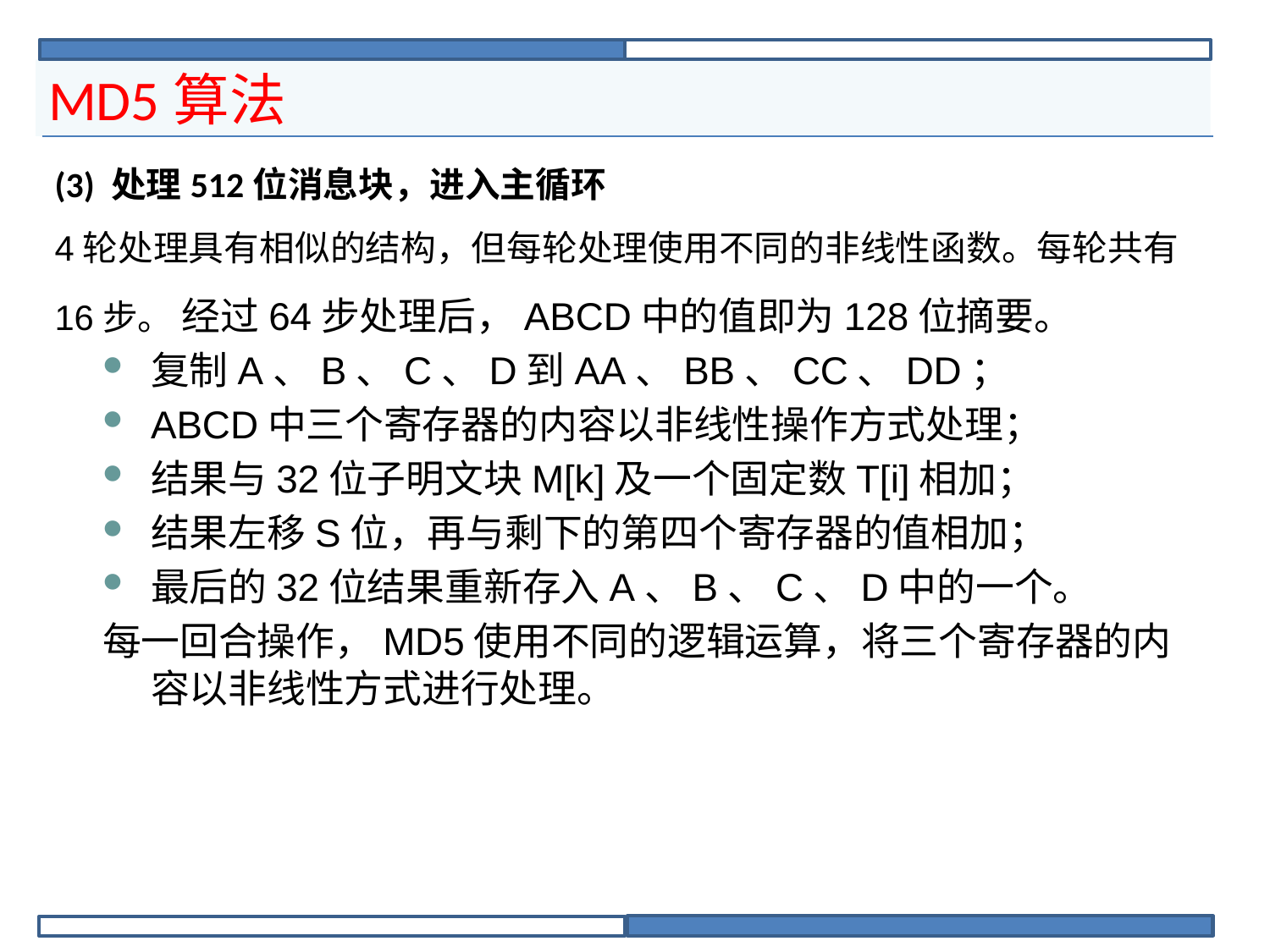

# MD5算法
(3) 处理512位消息块，进入主循环
4轮处理具有相似的结构，但每轮处理使用不同的非线性函数。每轮共有16步。 经过64步处理后，ABCD中的值即为128位摘要。
复制A、B、C、D到AA、BB、CC、DD；
ABCD中三个寄存器的内容以非线性操作方式处理；
结果与32位子明文块M[k]及一个固定数T[i]相加；
结果左移S位，再与剩下的第四个寄存器的值相加；
最后的32位结果重新存入A、B、C、D中的一个。
每一回合操作，MD5使用不同的逻辑运算，将三个寄存器的内容以非线性方式进行处理。